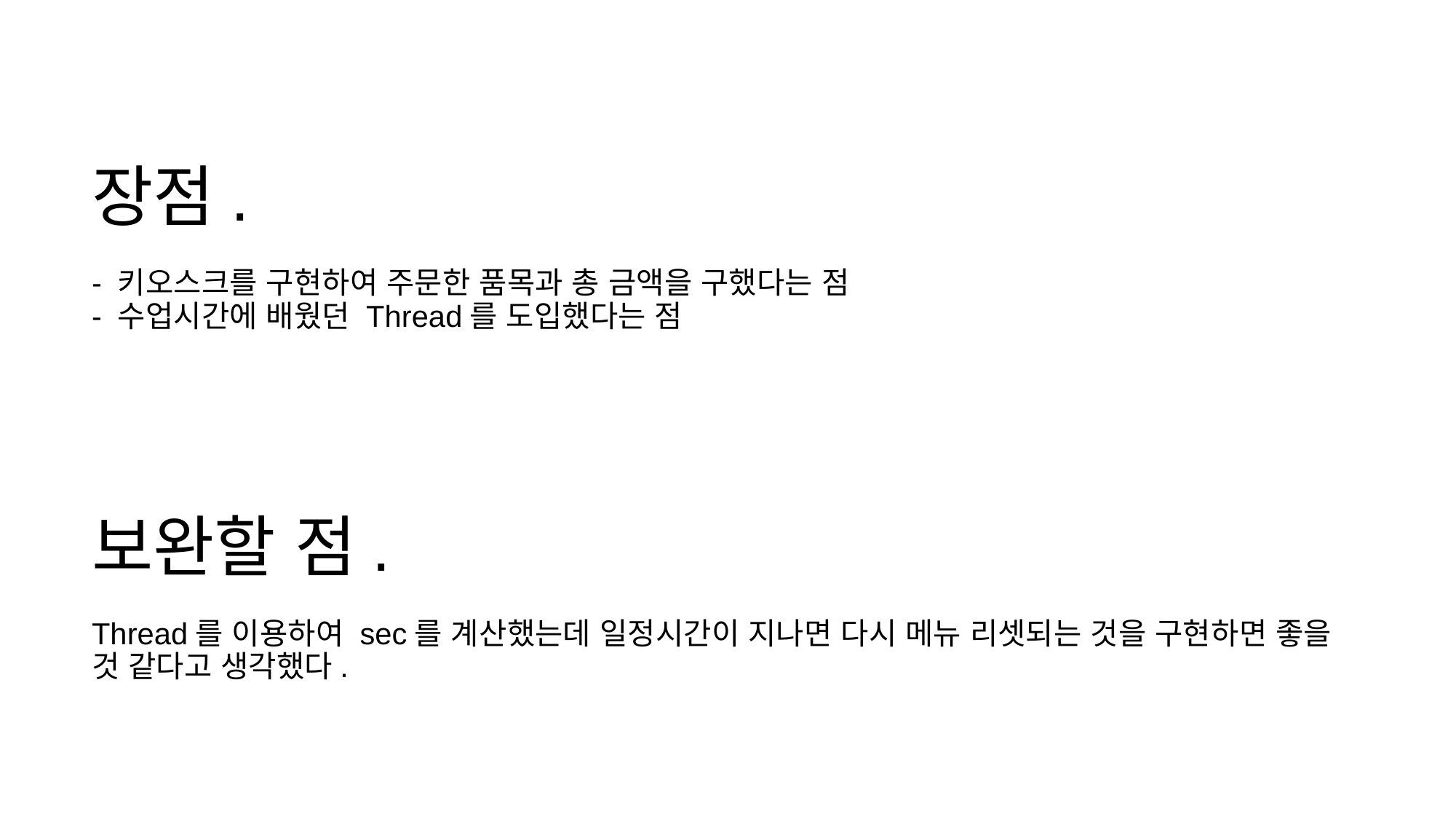

# 장점. - 키오스크를 구현하여 주문한 품목과 총 금액을 구했다는 점 - 수업시간에 배웠던 Thread를 도입했다는 점 보완할 점. Thread를 이용하여 sec를 계산했는데 일정시간이 지나면 다시 메뉴 리셋되는 것을 구현하면 좋을 것 같다고 생각했다.